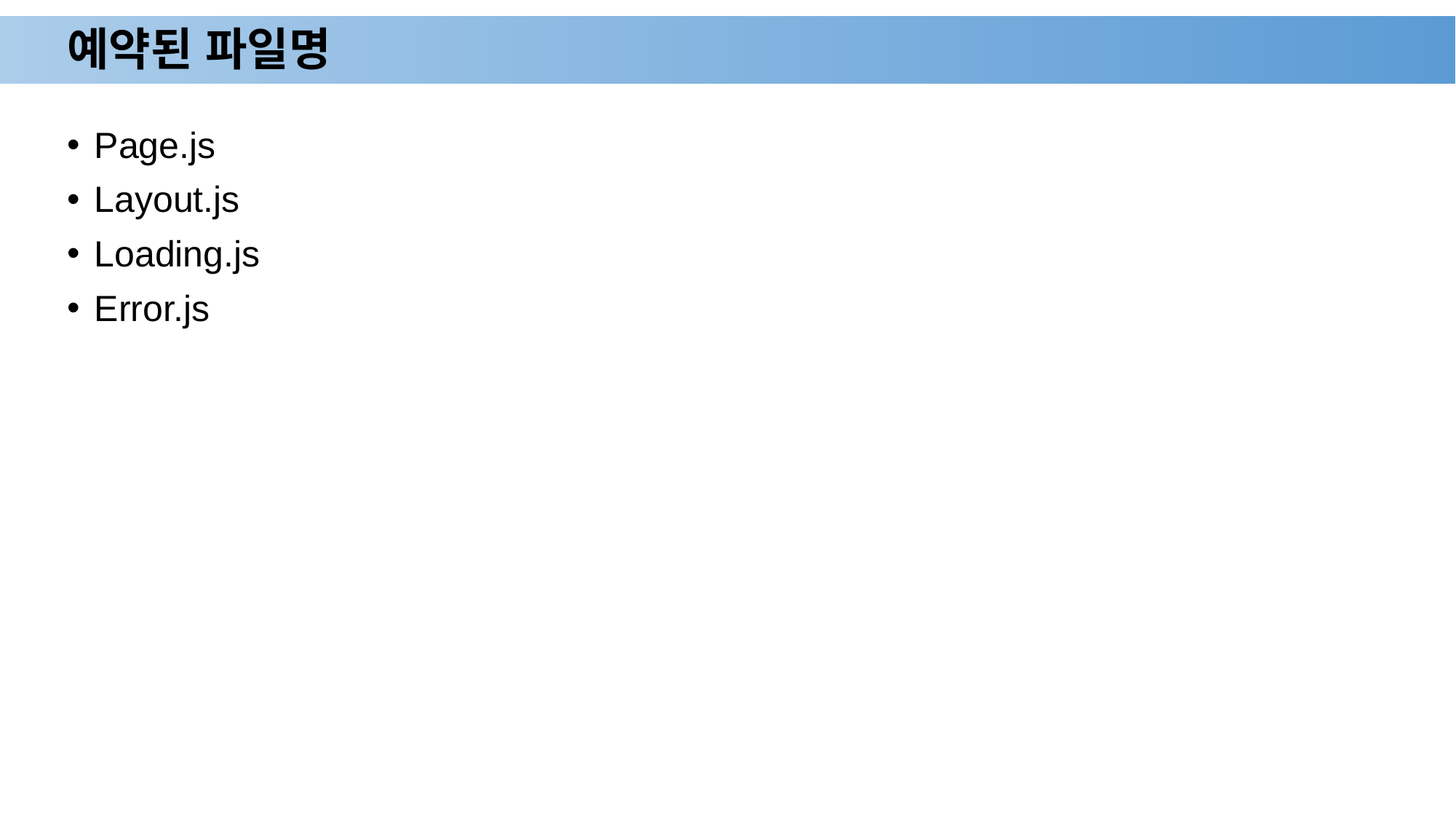

# 예약된 파일명
Page.js
Layout.js
Loading.js
Error.js